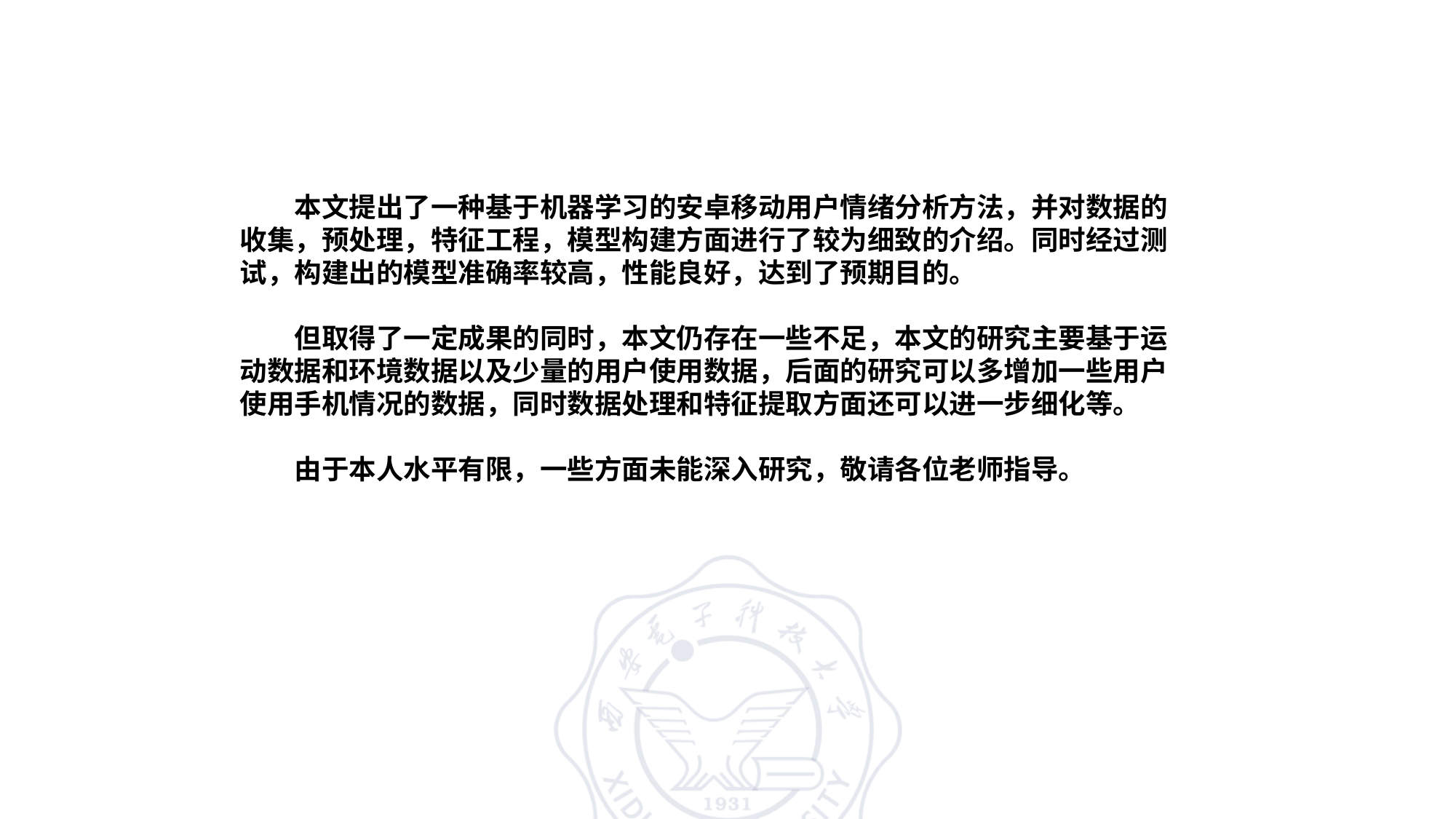

本文提出了一种基于机器学习的安卓移动用户情绪分析方法，并对数据的收集，预处理，特征工程，模型构建方面进行了较为细致的介绍。同时经过测试，构建出的模型准确率较高，性能良好，达到了预期目的。

但取得了一定成果的同时，本文仍存在一些不足，本文的研究主要基于运动数据和环境数据以及少量的用户使用数据，后面的研究可以多增加一些用户使用手机情况的数据，同时数据处理和特征提取方面还可以进一步细化等。

由于本人水平有限，一些方面未能深入研究，敬请各位老师指导。